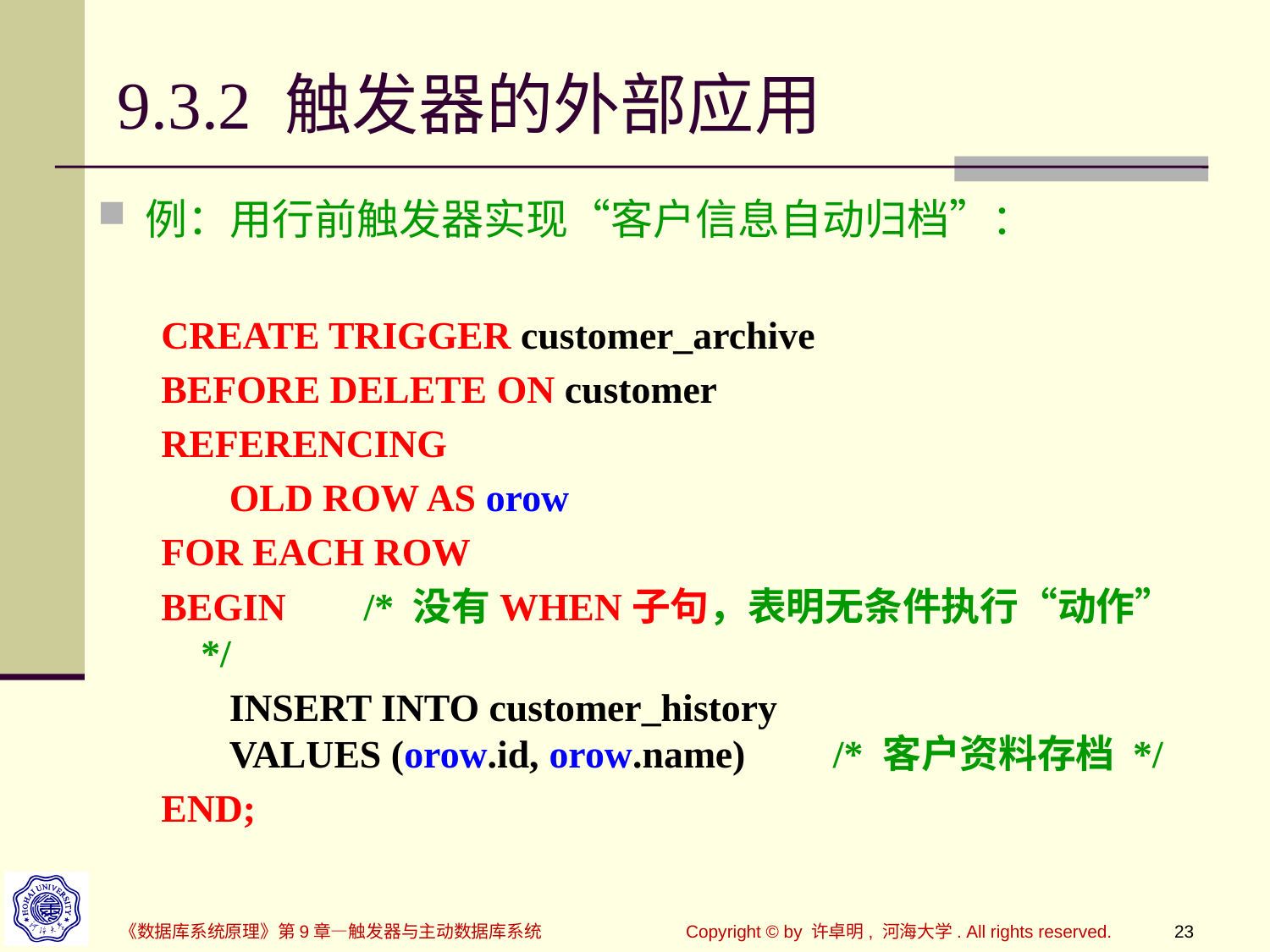

# 9.3.2 触发器的外部应用
例：用行前触发器实现“客户信息自动归档”：

CREATE TRIGGER customer_archive
BEFORE DELETE ON customer
REFERENCING
       OLD ROW AS orow
FOR EACH ROW
BEGIN        /* 没有WHEN子句，表明无条件执行“动作”*/
       INSERT INTO customer_history
   VALUES (orow.id, orow.name)         /* 客户资料存档 */
END;
《数据库系统原理》第9章—触发器与主动数据库系统
Copyright © by 许卓明, 河海大学. All rights reserved.
23